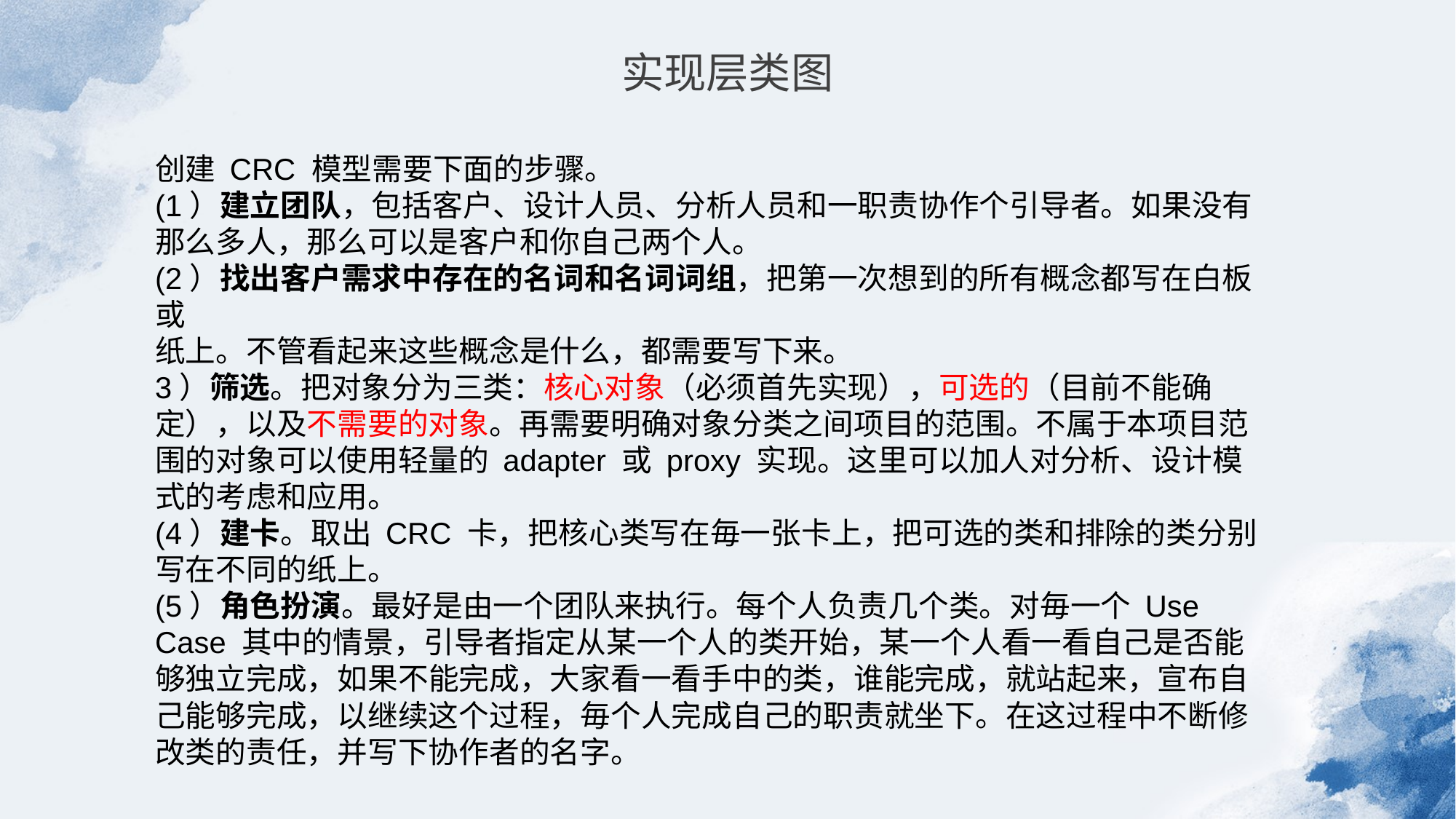

实现层类图
创建 CRC 模型需要下面的步骤。
(1）建立团队，包括客户、设计人员、分析人员和一职责协作个引导者。如果没有那么多人，那么可以是客户和你自己两个人。
(2）找出客户需求中存在的名词和名词词组，把第一次想到的所有概念都写在白板或
纸上。不管看起来这些概念是什么，都需要写下来。
3）筛选。把对象分为三类：核心对象（必须首先实现），可选的（目前不能确定），以及不需要的对象。再需要明确对象分类之间项目的范围。不属于本项目范围的对象可以使用轻量的 adapter 或 proxy 实现。这里可以加人对分析、设计模式的考虑和应用。
(4）建卡。取出 CRC 卡，把核心类写在毎一张卡上，把可选的类和排除的类分别写在不同的纸上。
(5）角色扮演。最好是由一个团队来执行。每个人负责几个类。对毎一个 Use Case 其中的情景，引导者指定从某一个人的类开始，某一个人看一看自己是否能够独立完成，如果不能完成，大家看一看手中的类，谁能完成，就站起来，宣布自己能够完成，以继续这个过程，毎个人完成自己的职责就坐下。在这过程中不断修改类的责任，并写下协作者的名字。